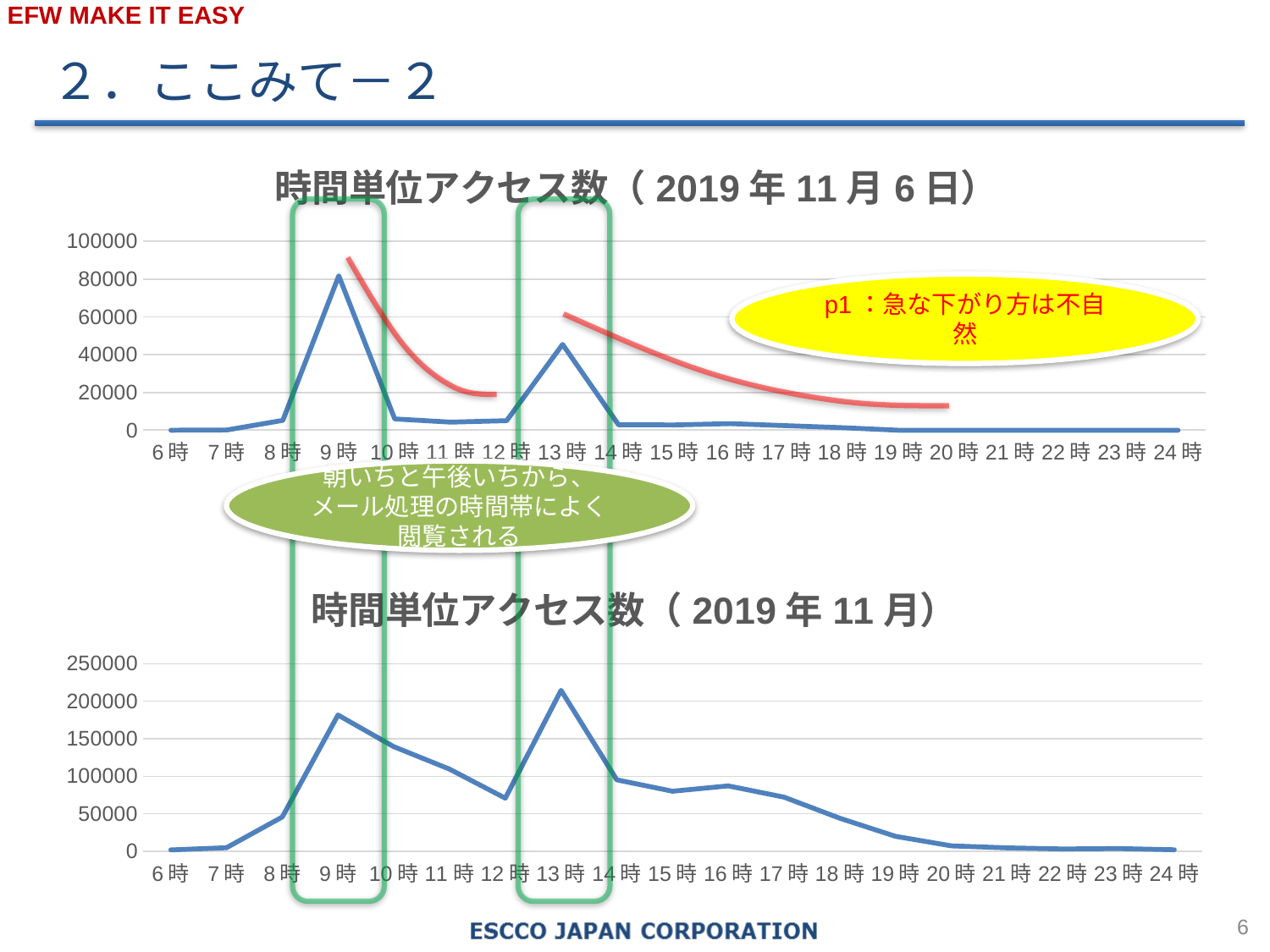

２．ここみて－２

### Chart: 時間単位アクセス数（2019年11月6日）

| Category | アクセス数 |
|---|---|
| 6時 | 0.0 |
| 7時 | 111.0 |
| 8時 | 5207.0 |
| 9時 | 81781.0 |
| 10時 | 5954.0 |
| 11時 | 4273.0 |
| 12時 | 5053.0 |
| 13時 | 45429.0 |
| 14時 | 2859.0 |
| 15時 | 2795.0 |
| 16時 | 3478.0 |
| 17時 | 2405.0 |
| 18時 | 1338.0 |
| 19時 | 0.0 |
| 20時 | 0.0 |
| 21時 | 0.0 |
| 22時 | 0.0 |
| 23時 | 0.0 |
| 24時 | 0.0 |

p1：急な下がり方は不自然

朝いちと午後いちから、メール処理の時間帯によく閲覧される

### Chart: 時間単位アクセス数（2019年11月）

| Category | 時間帯別接続数 |
|---|---|
| 6時 | 1830.0 |
| 7時 | 4750.0 |
| 8時 | 45682.0 |
| 9時 | 181682.0 |
| 10時 | 139442.0 |
| 11時 | 109466.0 |
| 12時 | 70756.0 |
| 13時 | 214576.0 |
| 14時 | 95250.0 |
| 15時 | 80006.0 |
| 16時 | 87141.0 |
| 17時 | 72201.0 |
| 18時 | 44075.0 |
| 19時 | 19963.0 |
| 20時 | 7246.0 |
| 21時 | 4551.0 |
| 22時 | 3101.0 |
| 23時 | 3598.0 |
| 24時 | 2000.0 |
6